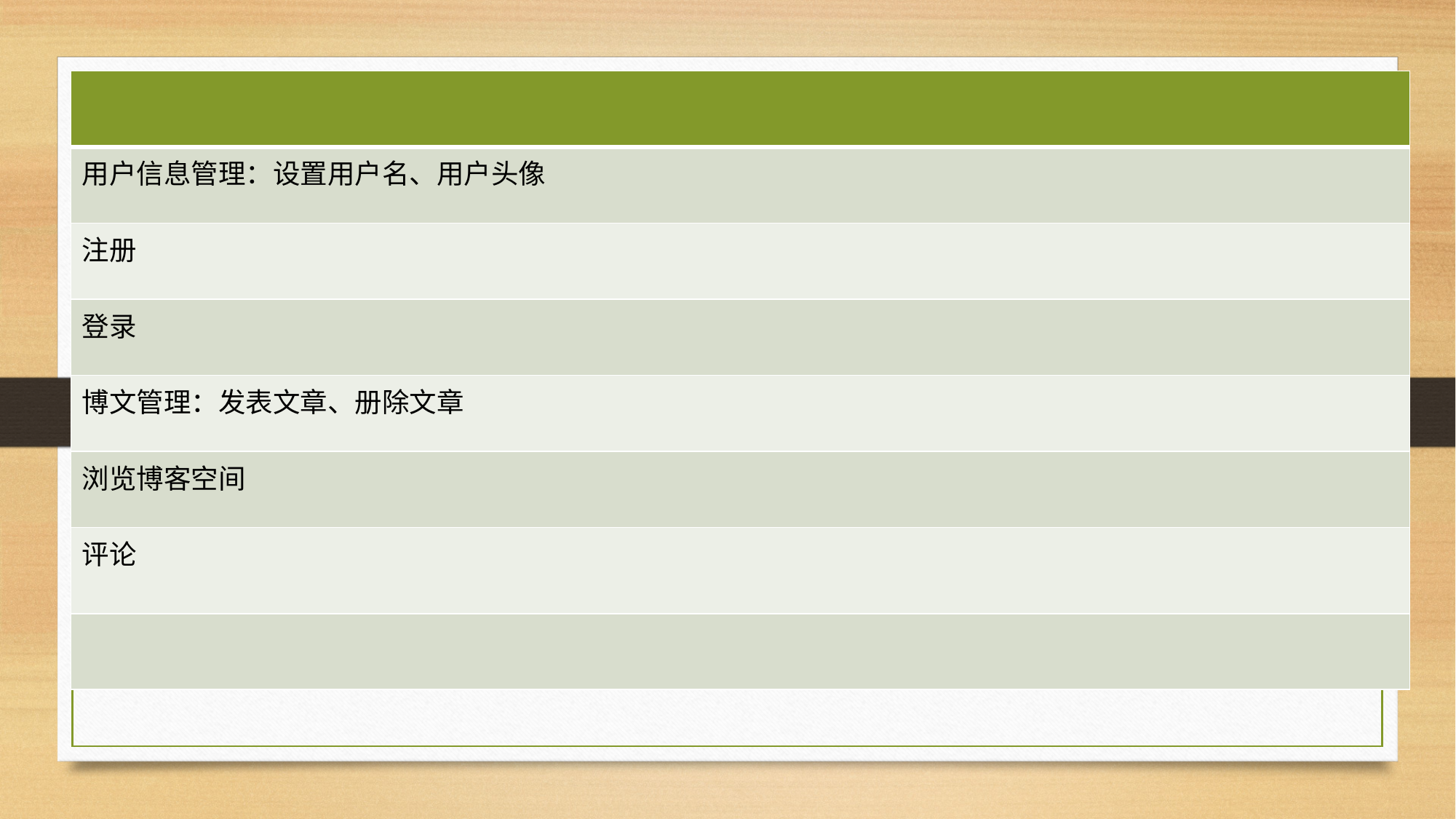

|  |
| --- |
| 用户信息管理：设置用户名、用户头像 |
| 注册 |
| 登录 |
| 博文管理：发表文章、册除文章 |
| 浏览博客空间 |
| 评论 |
|  |
|  |  |  |
| --- | --- | --- |
| 注册 |  |  |
| 登录 |  |  |